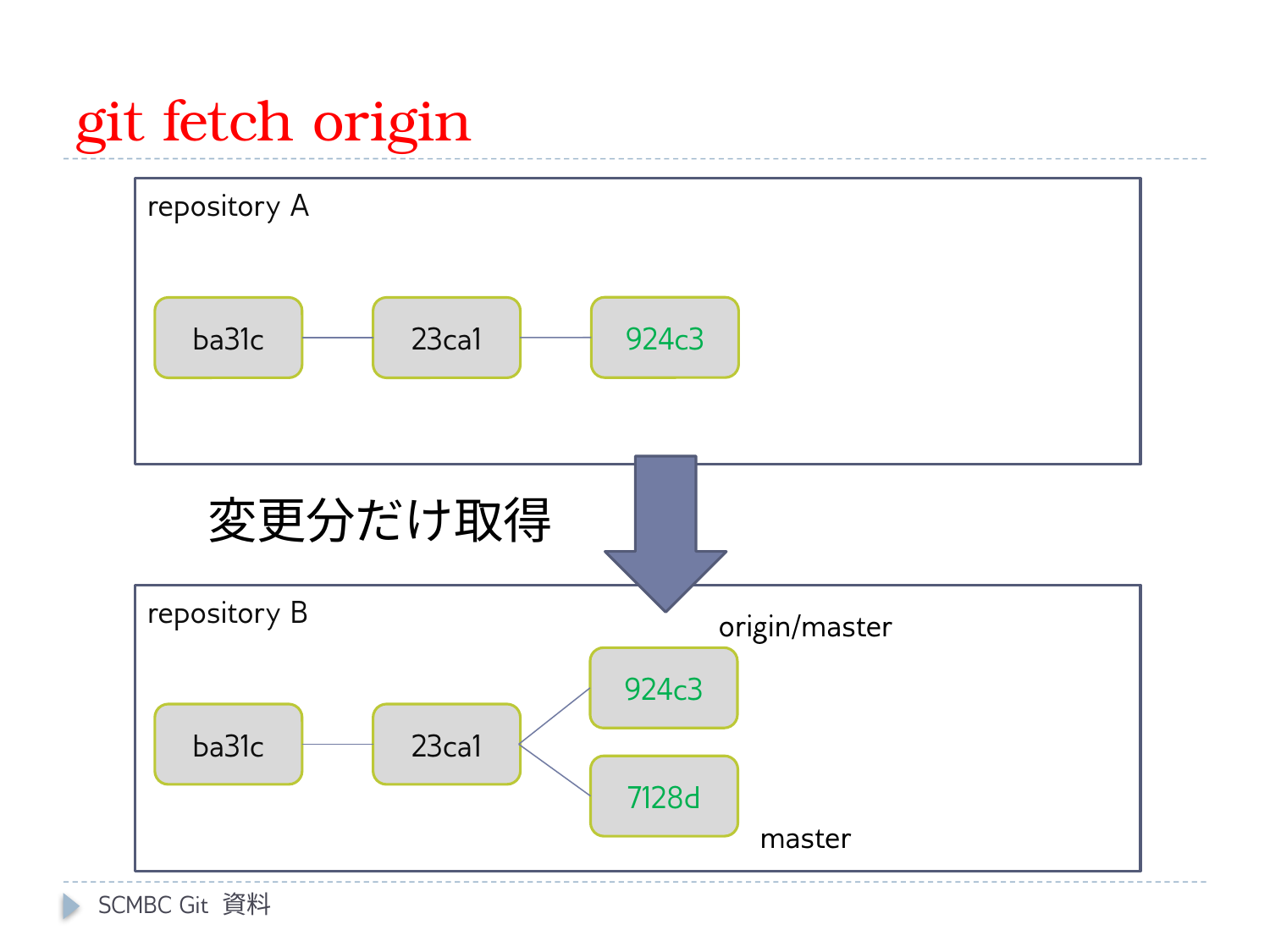

# git fetch origin
repository A
924c3
ba31c
23ca1

変更分だけ取得
repository B
origin/master
924c3
ba31c
23ca1
7128d
master
SCMBC Git 資料